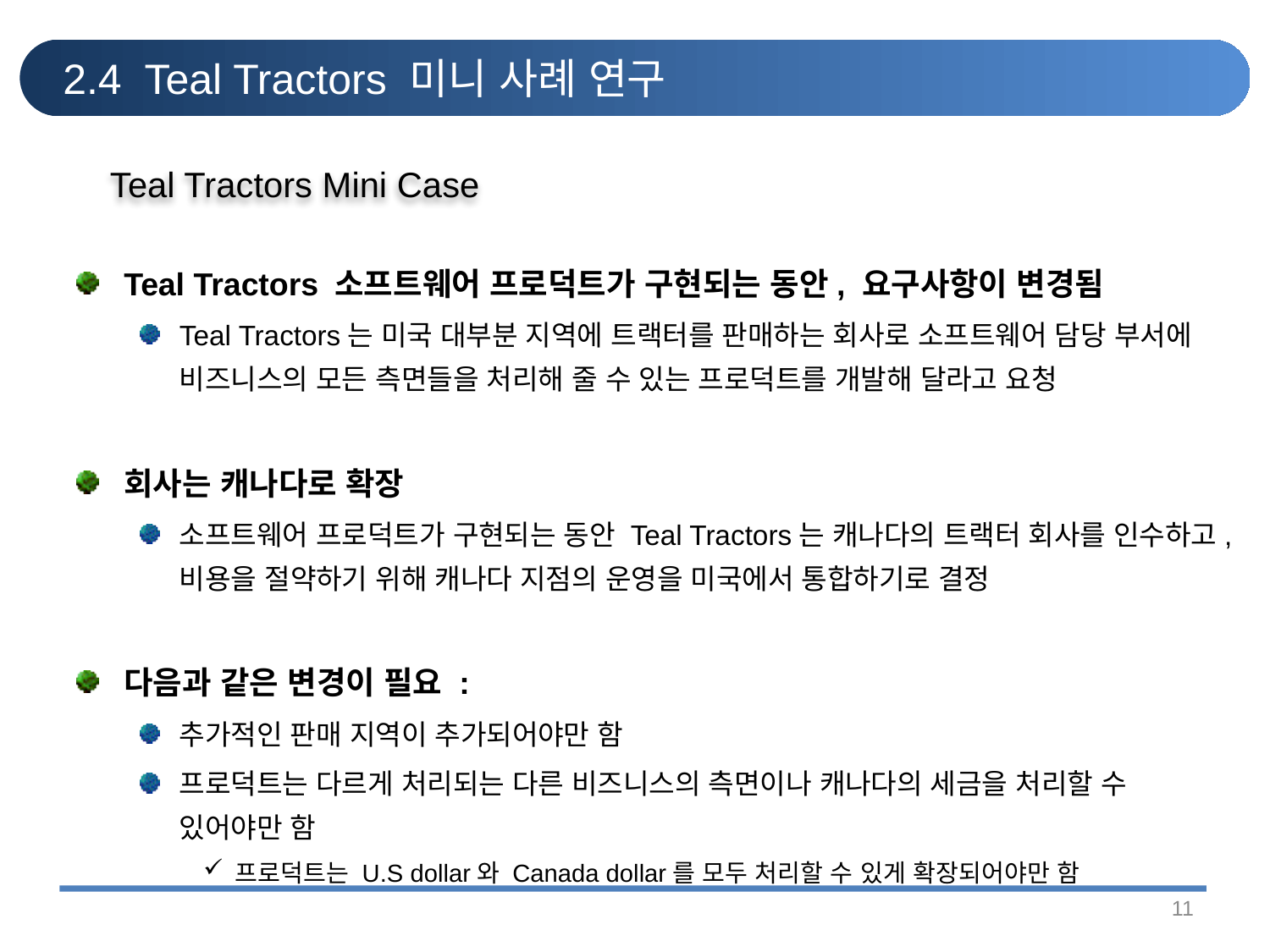

# 2.4  Teal Tractors 미니 사례 연구
Teal Tractors Mini Case
Teal Tractors 소프트웨어 프로덕트가 구현되는 동안, 요구사항이 변경됨
Teal Tractors는 미국 대부분 지역에 트랙터를 판매하는 회사로 소프트웨어 담당 부서에 비즈니스의 모든 측면들을 처리해 줄 수 있는 프로덕트를 개발해 달라고 요청

회사는 캐나다로 확장
소프트웨어 프로덕트가 구현되는 동안 Teal Tractors는 캐나다의 트랙터 회사를 인수하고, 비용을 절약하기 위해 캐나다 지점의 운영을 미국에서 통합하기로 결정

다음과 같은 변경이 필요 :
추가적인 판매 지역이 추가되어야만 함
프로덕트는 다르게 처리되는 다른 비즈니스의 측면이나 캐나다의 세금을 처리할 수 있어야만 함
프로덕트는 U.S dollar와 Canada dollar를 모두 처리할 수 있게 확장되어야만 함

11